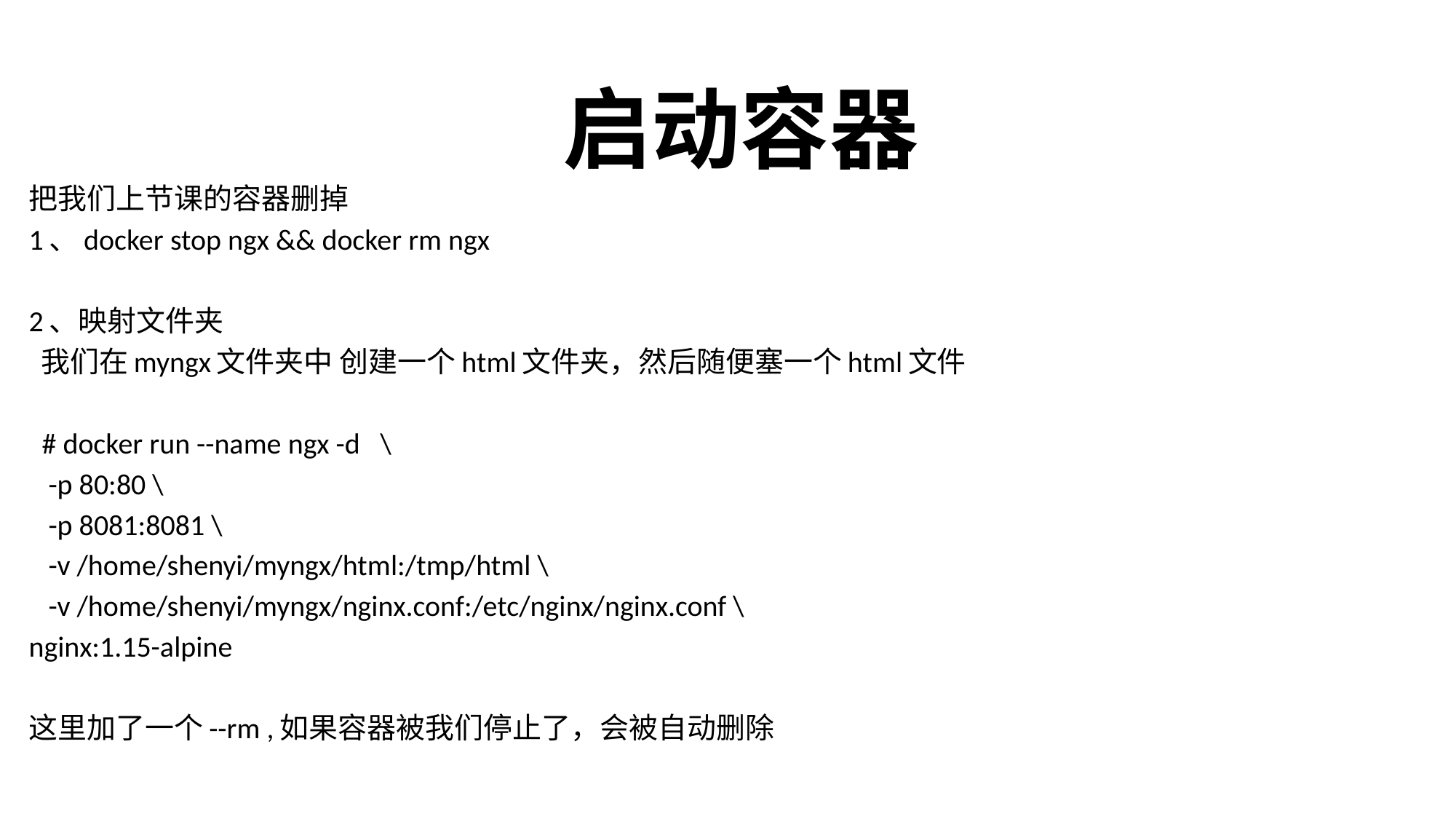

# 启动容器
把我们上节课的容器删掉
1、docker stop ngx && docker rm ngx

2、映射文件夹
 我们在myngx文件夹中 创建一个html文件夹，然后随便塞一个html文件

  # docker run --name ngx -d   \
   -p 80:80 \
   -p 8081:8081 \
   -v /home/shenyi/myngx/html:/tmp/html \
   -v /home/shenyi/myngx/nginx.conf:/etc/nginx/nginx.conf \
nginx:1.15-alpine

这里加了一个--rm ,如果容器被我们停止了，会被自动删除